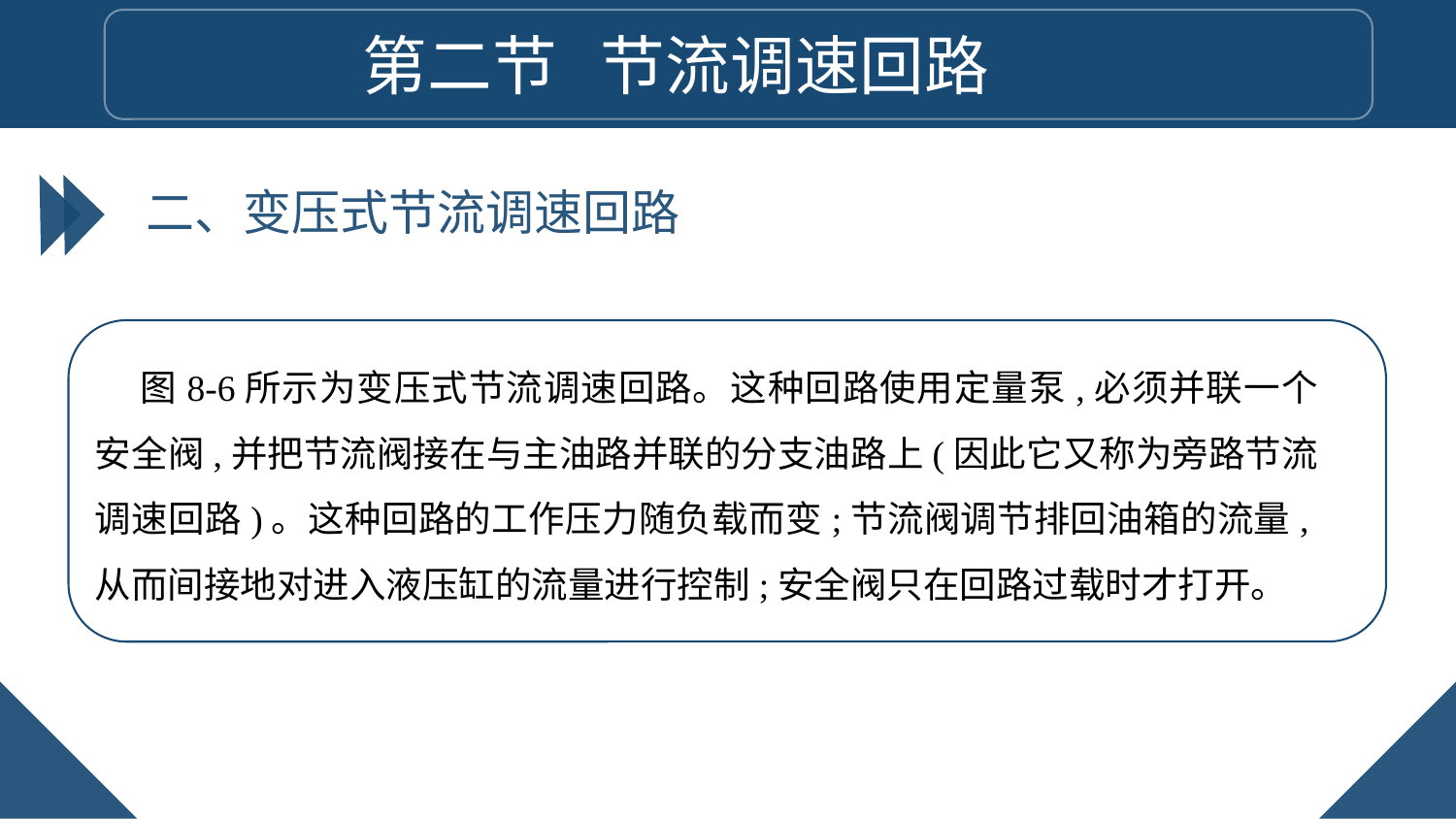

第二节   节流调速回路
二、变压式节流调速回路

图8-6所示为变压式节流调速回路。这种回路使用定量泵,必须并联一个安全阀,并把节流阀接在与主油路并联的分支油路上(因此它又称为旁路节流调速回路)。这种回路的工作压力随负载而变;节流阀调节排回油箱的流量,从而间接地对进入液压缸的流量进行控制;安全阀只在回路过载时才打开。